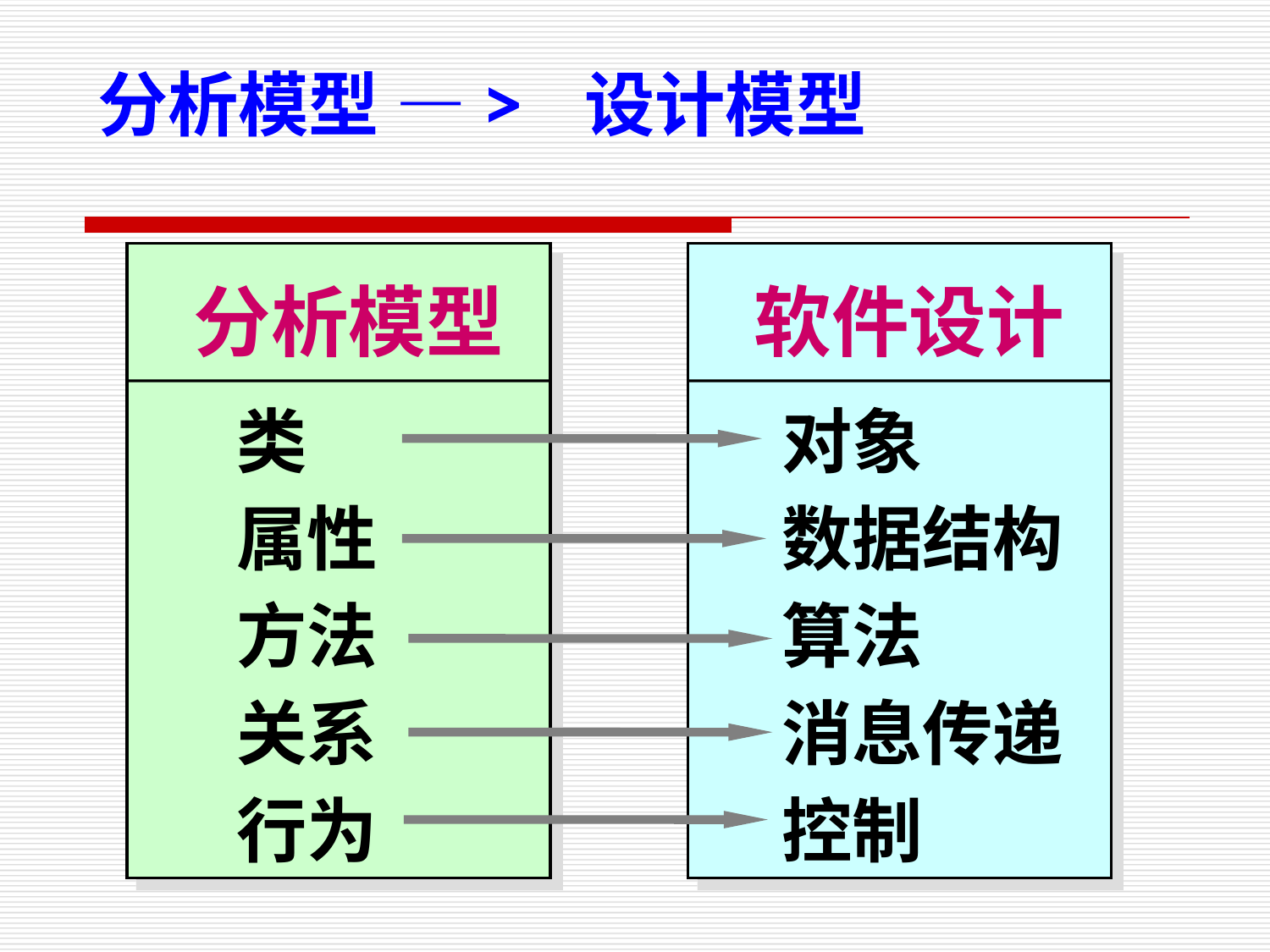

分析模型 —> 设计模型
  分析模型
     类
     属性
     方法
     关系
     行为
  软件设计
    对象
    数据结构
    算法
    消息传递
    控制